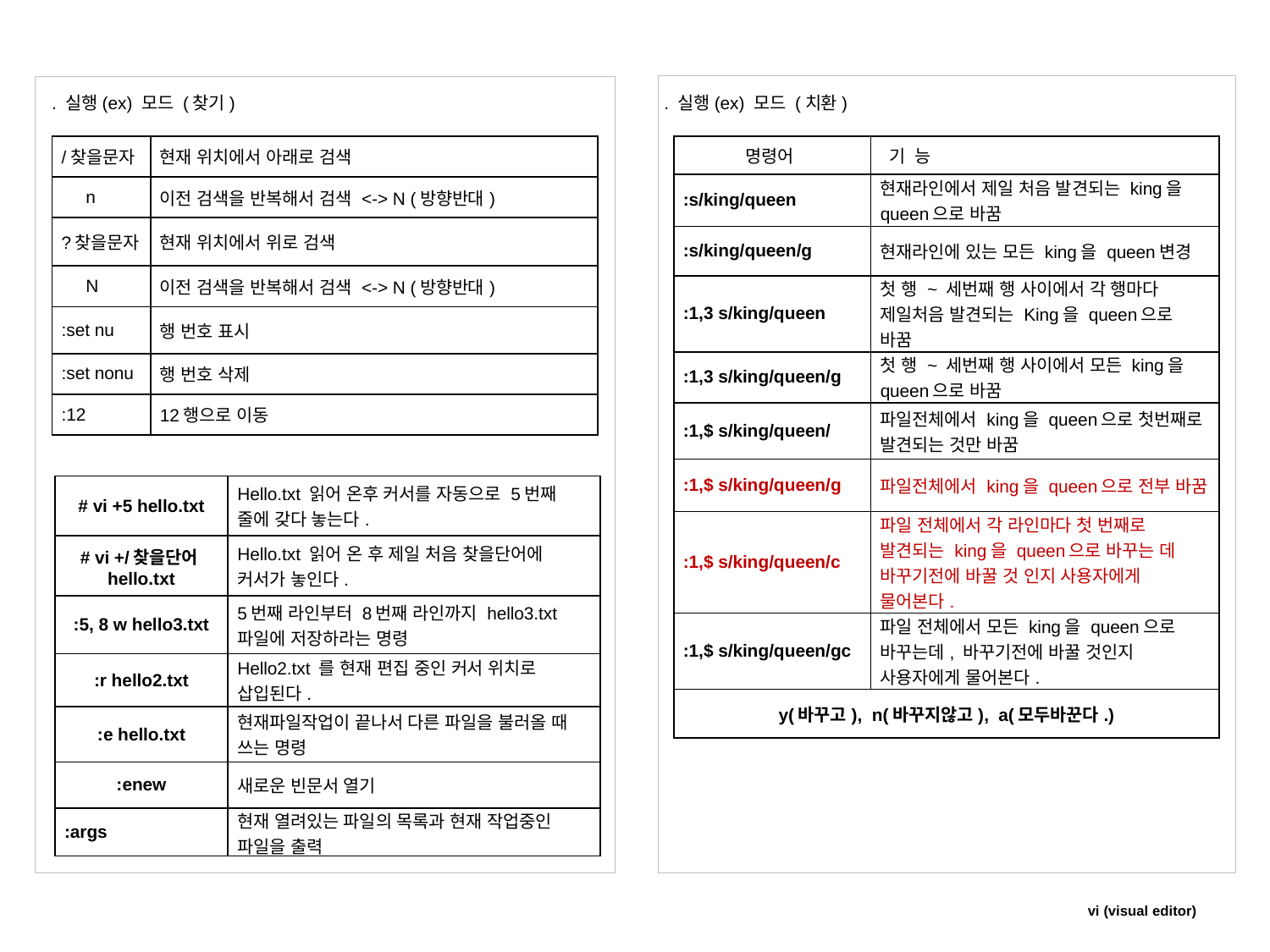

. 실행(ex) 모드 (찾기)
. 실행(ex) 모드 (치환)
| /찾을문자 | 현재 위치에서 아래로 검색 |
| --- | --- |
| n | 이전 검색을 반복해서 검색 <-> N (방향반대) |
| ?찾을문자 | 현재 위치에서 위로 검색 |
| N | 이전 검색을 반복해서 검색 <-> N (방향반대) |
| :set nu | 행 번호 표시 |
| :set nonu | 행 번호 삭제 |
| :12 | 12행으로 이동 |
| 명령어 | 기 능 |
| --- | --- |
| :s/king/queen | 현재라인에서 제일 처음 발견되는 king을 queen으로 바꿈 |
| :s/king/queen/g | 현재라인에 있는 모든 king을 queen변경 |
| :1,3 s/king/queen | 첫 행 ~ 세번째 행 사이에서 각 행마다 제일처음 발견되는 King을 queen으로 바꿈 |
| :1,3 s/king/queen/g | 첫 행 ~ 세번째 행 사이에서 모든 king을 queen으로 바꿈 |
| :1,$ s/king/queen/ | 파일전체에서 king을 queen으로 첫번째로 발견되는 것만 바꿈 |
| :1,$ s/king/queen/g | 파일전체에서 king을 queen으로 전부 바꿈 |
| :1,$ s/king/queen/c | 파일 전체에서 각 라인마다 첫 번째로 발견되는 king을 queen으로 바꾸는 데 바꾸기전에 바꿀 것 인지 사용자에게 물어본다. |
| :1,$ s/king/queen/gc | 파일 전체에서 모든 king을 queen으로 바꾸는데, 바꾸기전에 바꿀 것인지 사용자에게 물어본다. |
| y(바꾸고), n(바꾸지않고), a(모두바꾼다.) |  |
| # vi +5 hello.txt | Hello.txt 읽어 온후 커서를 자동으로 5번째 줄에 갖다 놓는다. |
| --- | --- |
| # vi +/찾을단어 hello.txt | Hello.txt 읽어 온 후 제일 처음 찾을단어에 커서가 놓인다. |
| :5, 8 w hello3.txt | 5번째 라인부터 8번째 라인까지 hello3.txt파일에 저장하라는 명령 |
| :r hello2.txt | Hello2.txt 를 현재 편집 중인 커서 위치로 삽입된다. |
| :e hello.txt | 현재파일작업이 끝나서 다른 파일을 불러올 때 쓰는 명령 |
| :enew | 새로운 빈문서 열기 |
| :args | 현재 열려있는 파일의 목록과 현재 작업중인 파일을 출력 |
vi (visual editor)